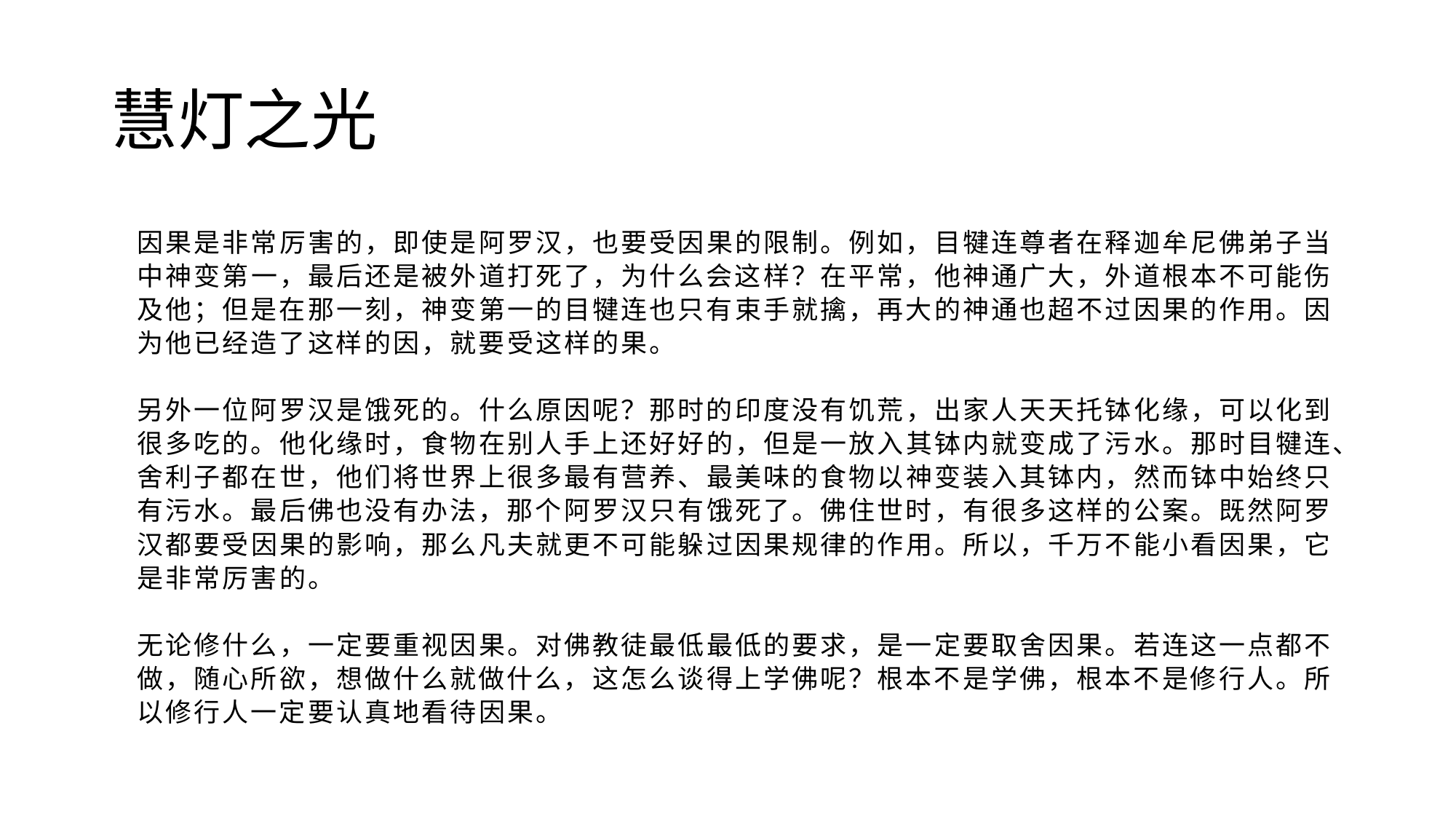

# 慧灯之光
因果是非常厉害的，即使是阿罗汉，也要受因果的限制。例如，目犍连尊者在释迦牟尼佛弟子当中神变第一，最后还是被外道打死了，为什么会这样？在平常，他神通广大，外道根本不可能伤及他；但是在那一刻，神变第一的目犍连也只有束手就擒，再大的神通也超不过因果的作用。因为他已经造了这样的因，就要受这样的果。

另外一位阿罗汉是饿死的。什么原因呢？那时的印度没有饥荒，出家人天天托钵化缘，可以化到很多吃的。他化缘时，食物在别人手上还好好的，但是一放入其钵内就变成了污水。那时目犍连、舍利子都在世，他们将世界上很多最有营养、最美味的食物以神变装入其钵内，然而钵中始终只有污水。最后佛也没有办法，那个阿罗汉只有饿死了。佛住世时，有很多这样的公案。既然阿罗汉都要受因果的影响，那么凡夫就更不可能躲过因果规律的作用。所以，千万不能小看因果，它是非常厉害的。

无论修什么，一定要重视因果。对佛教徒最低最低的要求，是一定要取舍因果。若连这一点都不做，随心所欲，想做什么就做什么，这怎么谈得上学佛呢？根本不是学佛，根本不是修行人。所以修行人一定要认真地看待因果。